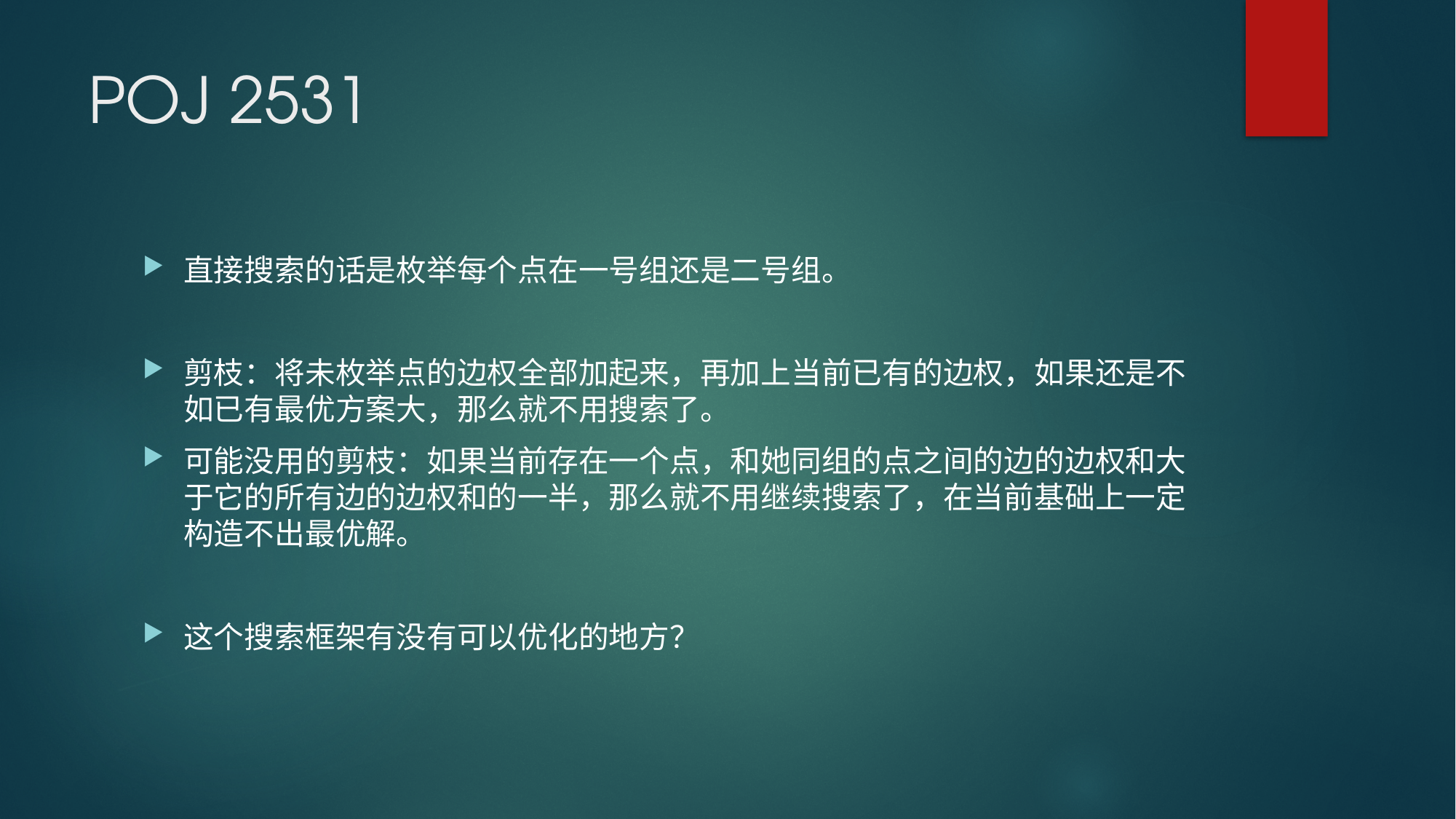

# POJ 2531
直接搜索的话是枚举每个点在一号组还是二号组。

剪枝：将未枚举点的边权全部加起来，再加上当前已有的边权，如果还是不如已有最优方案大，那么就不用搜索了。
可能没用的剪枝：如果当前存在一个点，和她同组的点之间的边的边权和大于它的所有边的边权和的一半，那么就不用继续搜索了，在当前基础上一定构造不出最优解。

这个搜索框架有没有可以优化的地方？